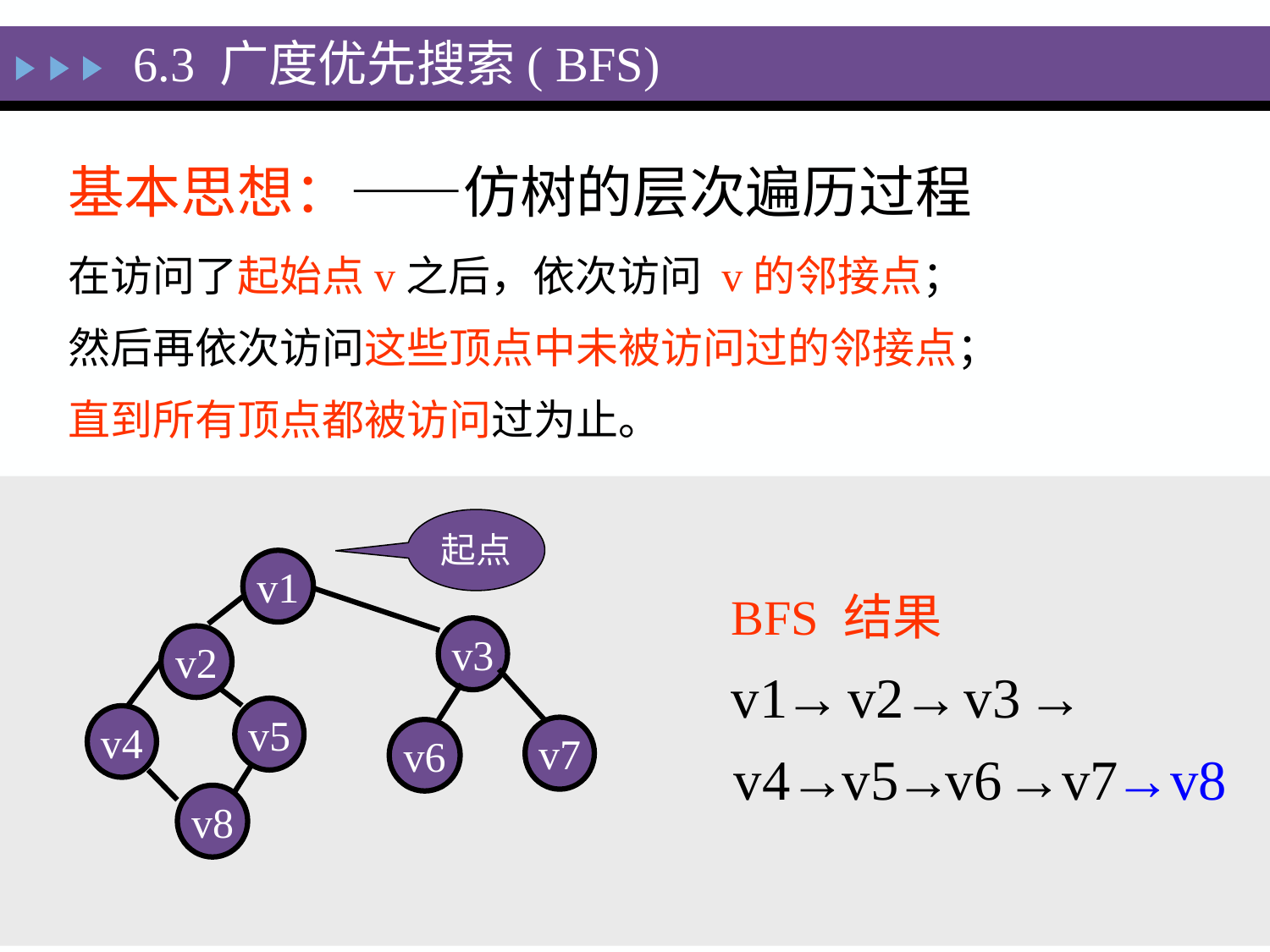

6.3 广度优先搜索( BFS)
基本思想：——仿树的层次遍历过程
在访问了起始点v之后，依次访问 v的邻接点；
然后再依次访问这些顶点中未被访问过的邻接点；
直到所有顶点都被访问过为止。

起点
v1

v3
v2

v5
v4
v7
v6

v8
BFS 结果
v1
→
v2
→
v3
→
v4
→
v5
→
v6
→
v7
→
v8